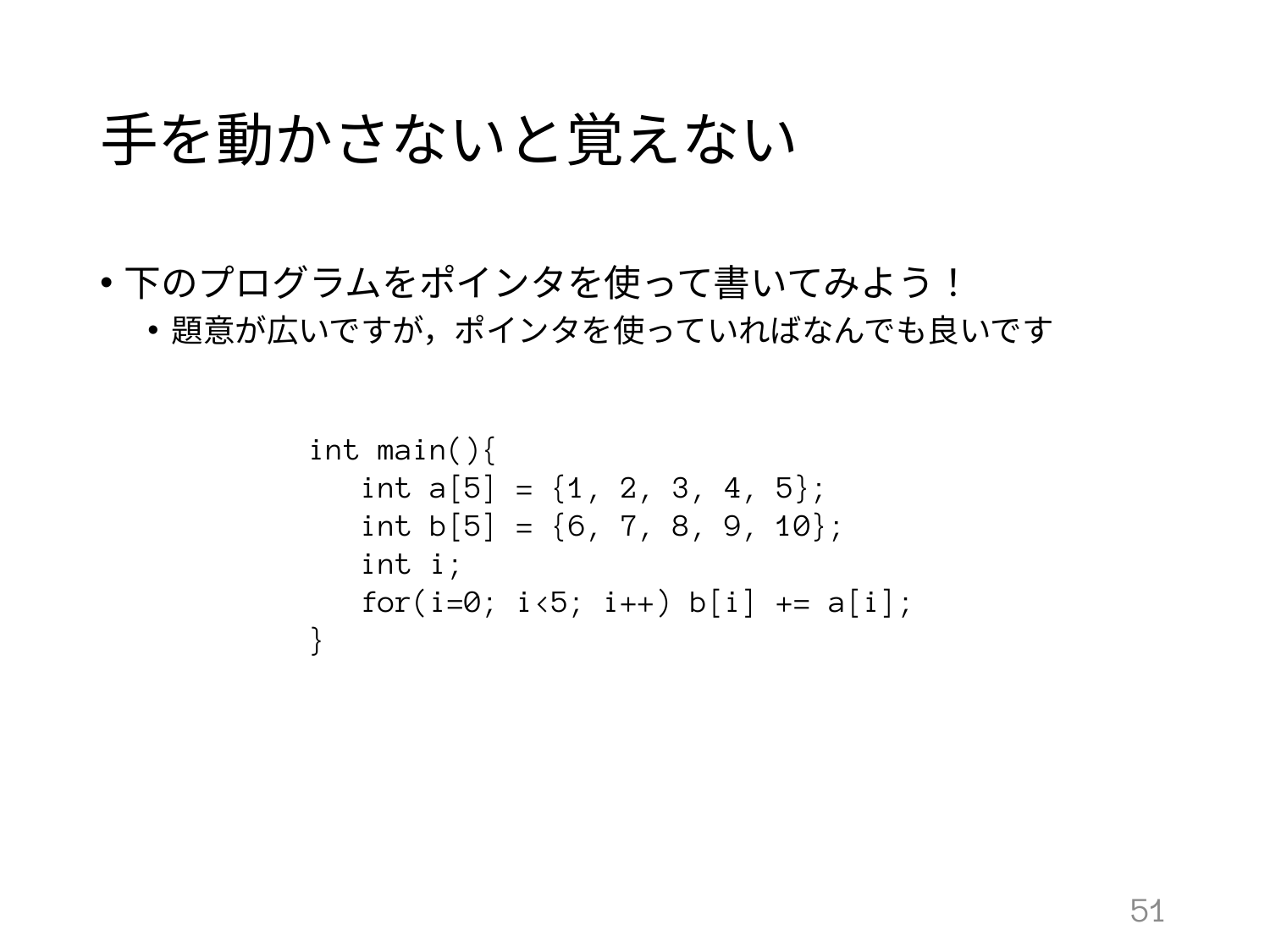

# 手を動かさないと覚えない
下のプログラムをポインタを使って書いてみよう！
題意が広いですが，ポインタを使っていればなんでも良いです
int main(){
   int a[5] = {1, 2, 3, 4, 5};
   int b[5] = {6, 7, 8, 9, 10};
   int i;
   for(i=0; i<5; i++) b[i] += a[i];
}
51